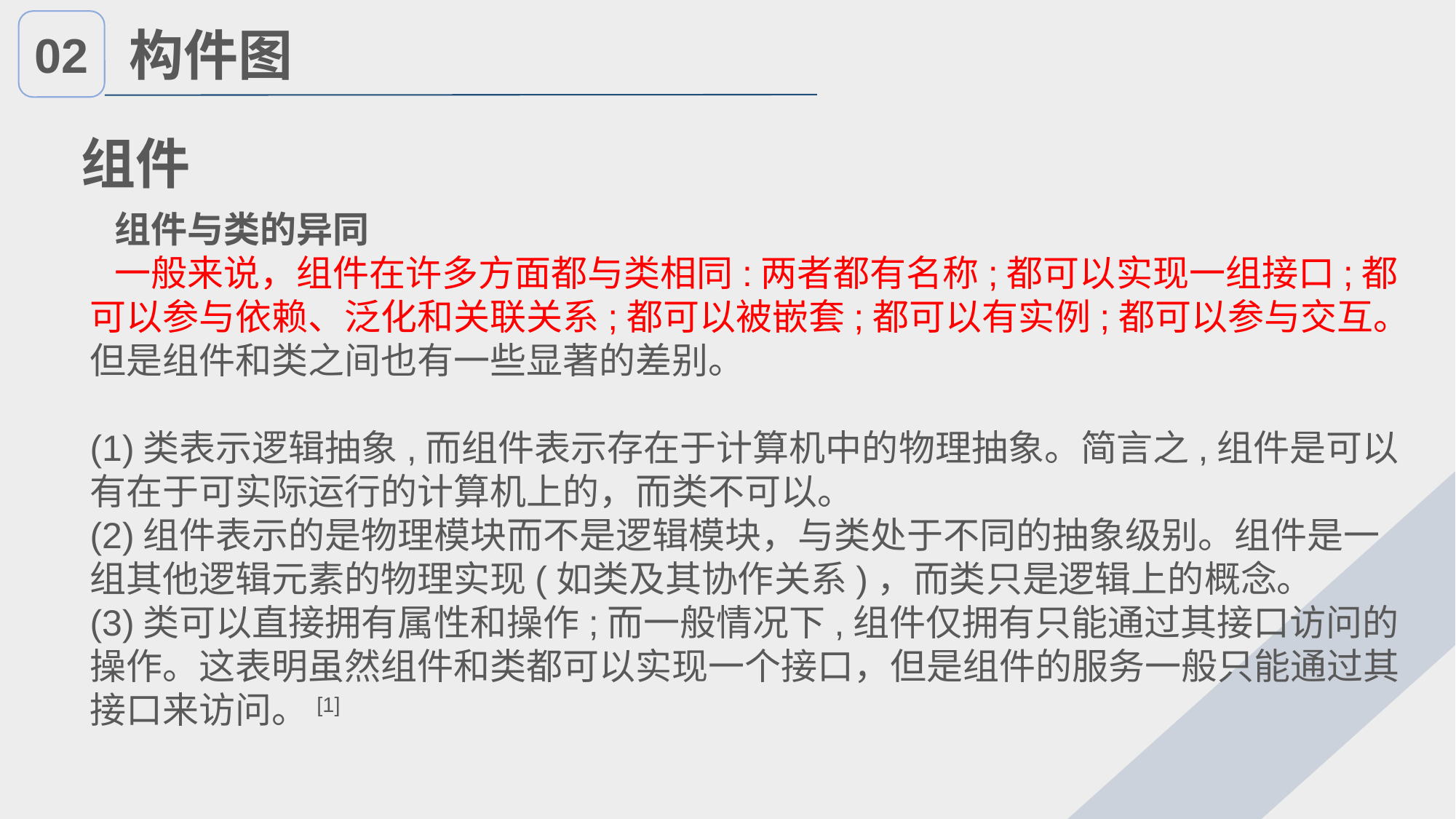

02
构件图
组件
  组件与类的异同
  一般来说，组件在许多方面都与类相同:两者都有名称;都可以实现一组接口;都可以参与依赖、泛化和关联关系;都可以被嵌套;都可以有实例;都可以参与交互。但是组件和类之间也有一些显著的差别。

(1)类表示逻辑抽象,而组件表示存在于计算机中的物理抽象。简言之,组件是可以有在于可实际运行的计算机上的，而类不可以。
(2)组件表示的是物理模块而不是逻辑模块，与类处于不同的抽象级别。组件是一组其他逻辑元素的物理实现(如类及其协作关系)，而类只是逻辑上的概念。
(3)类可以直接拥有属性和操作;而一般情况下,组件仅拥有只能通过其接口访问的操作。这表明虽然组件和类都可以实现一个接口，但是组件的服务一般只能通过其接口来访问。[1]